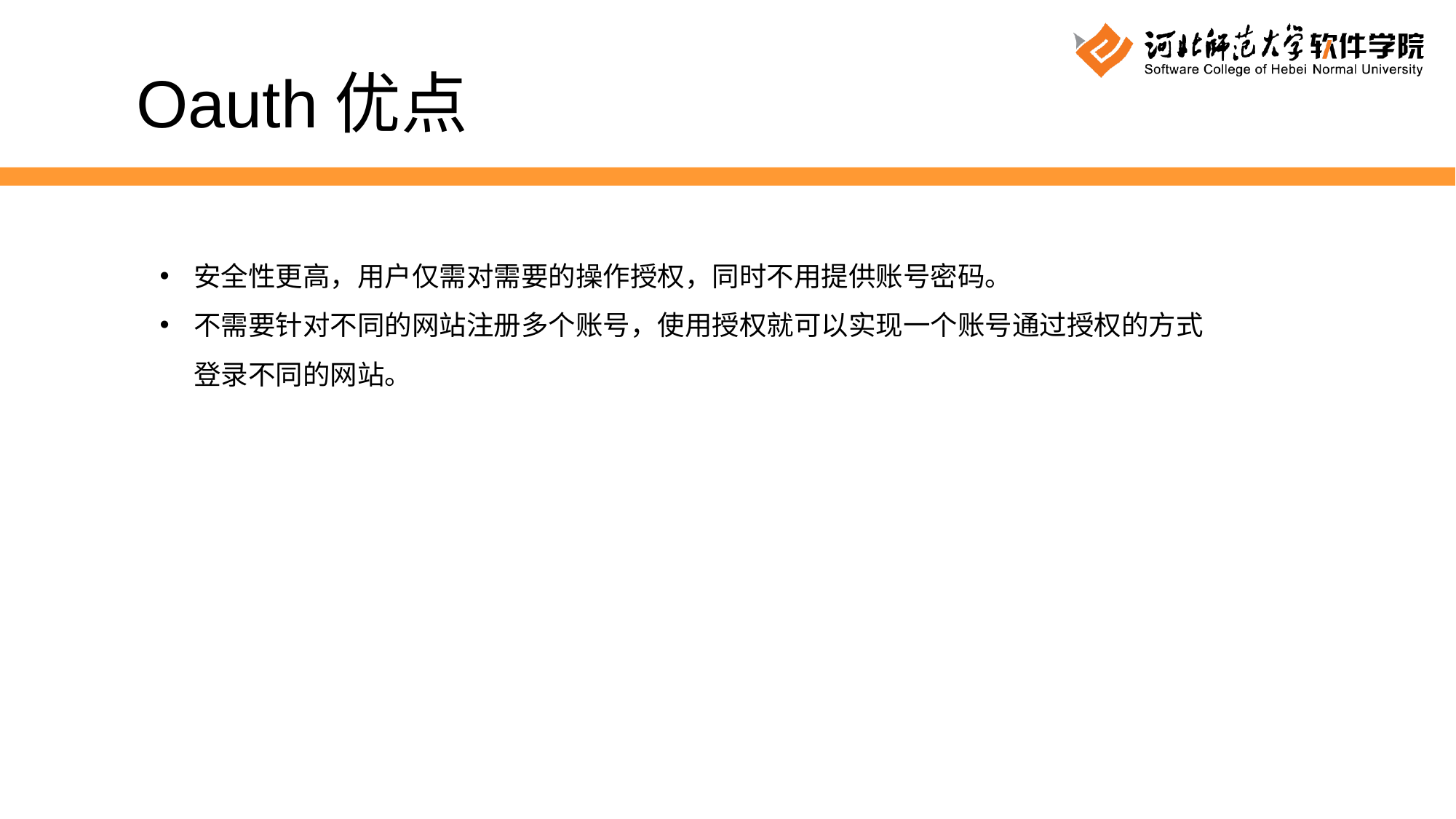

Oauth优点
安全性更高，用户仅需对需要的操作授权，同时不用提供账号密码。
不需要针对不同的网站注册多个账号，使用授权就可以实现一个账号通过授权的方式登录不同的网站。